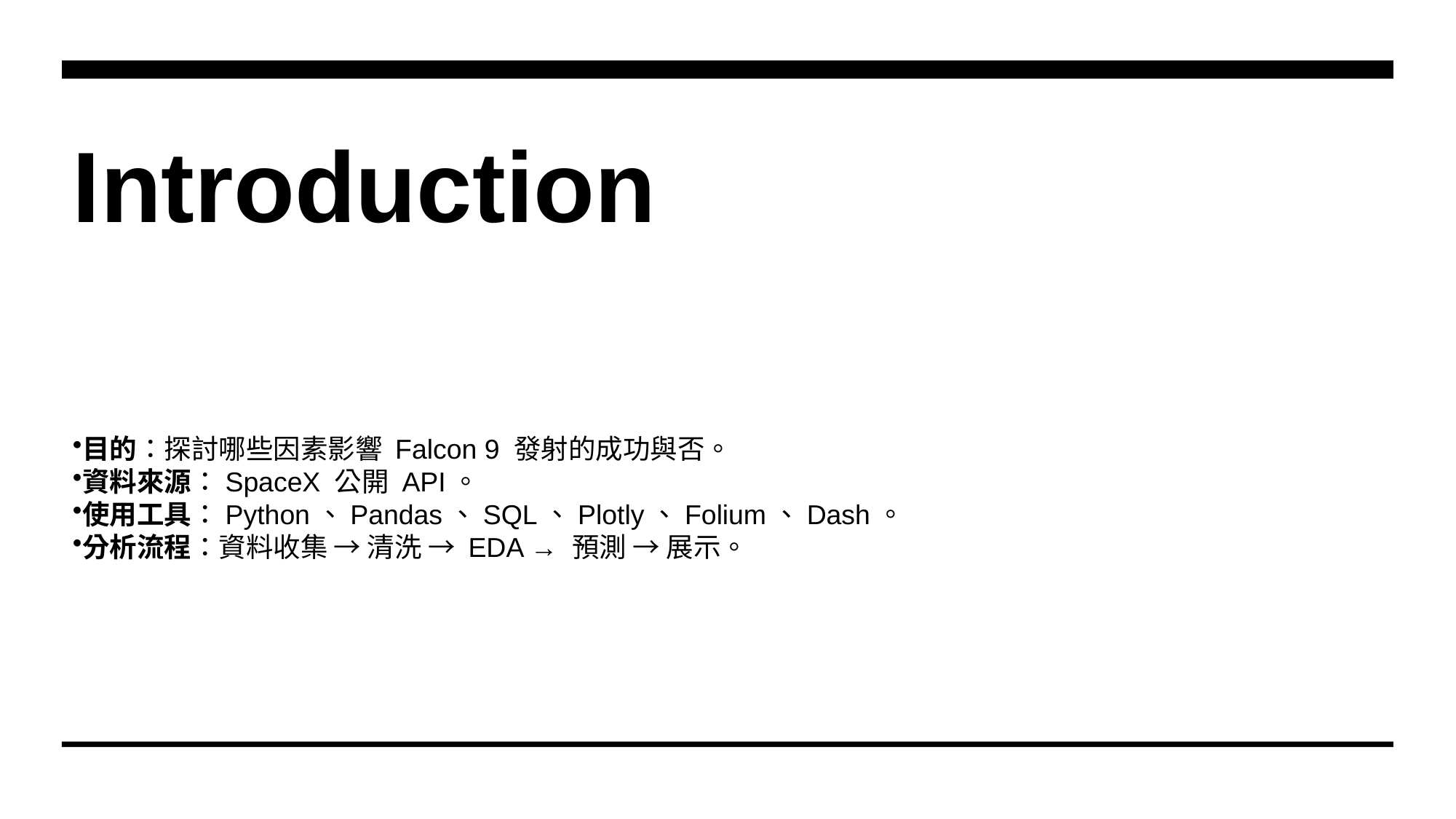

# Introduction
目的：探討哪些因素影響 Falcon 9 發射的成功與否。
資料來源：SpaceX 公開 API。
使用工具：Python、Pandas、SQL、Plotly、Folium、Dash。
分析流程：資料收集 → 清洗 → EDA → 預測 → 展示。